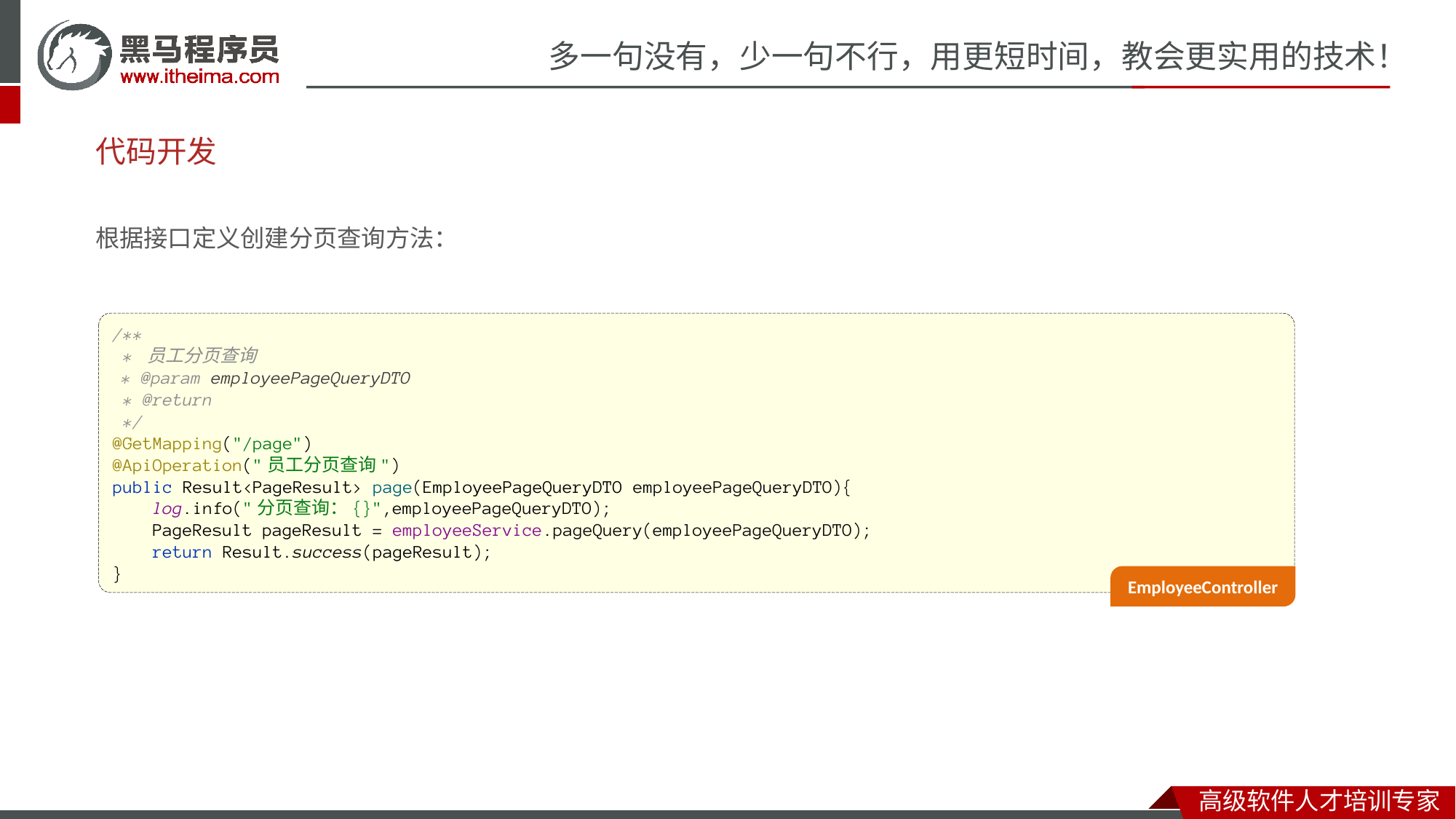

# 代码开发
根据接口定义创建分页查询方法：
/**
 * 员工分页查询
 * @param employeePageQueryDTO
 * @return
 */
@GetMapping("/page")
@ApiOperation("员工分页查询")
public Result<PageResult> page(EmployeePageQueryDTO employeePageQueryDTO){
    log.info("分页查询：{}",employeePageQueryDTO);
    PageResult pageResult = employeeService.pageQuery(employeePageQueryDTO);
    return Result.success(pageResult);
}
EmployeeController